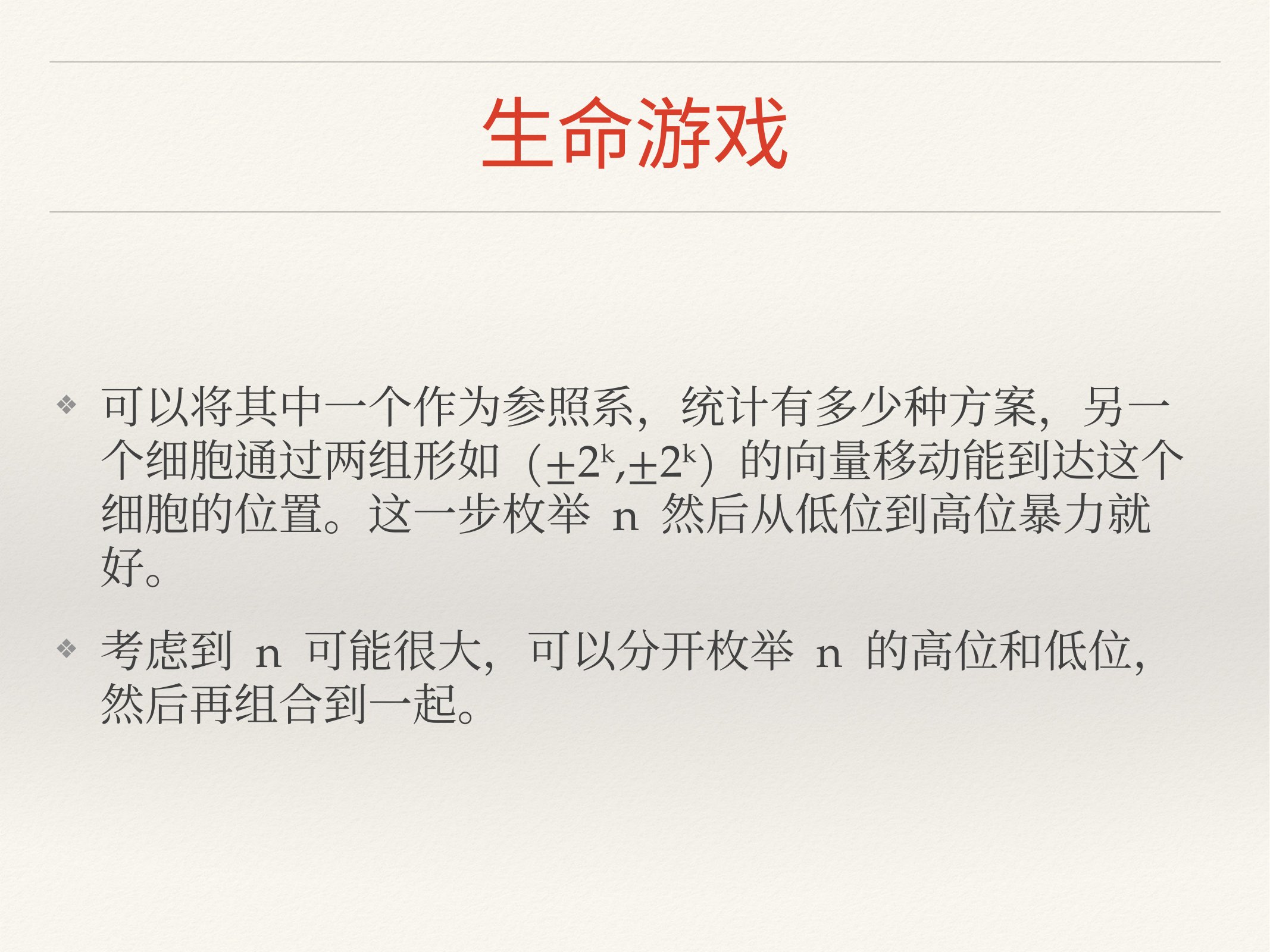

# 生命游戏
可以将其中一个作为参照系，统计有多少种方案，另一个细胞通过两组形如 (±2k,±2k) 的向量移动能到达这个细胞的位置。这一步枚举 n 然后从低位到高位暴力就好。
考虑到 n 可能很大，可以分开枚举 n 的高位和低位，然后再组合到一起。